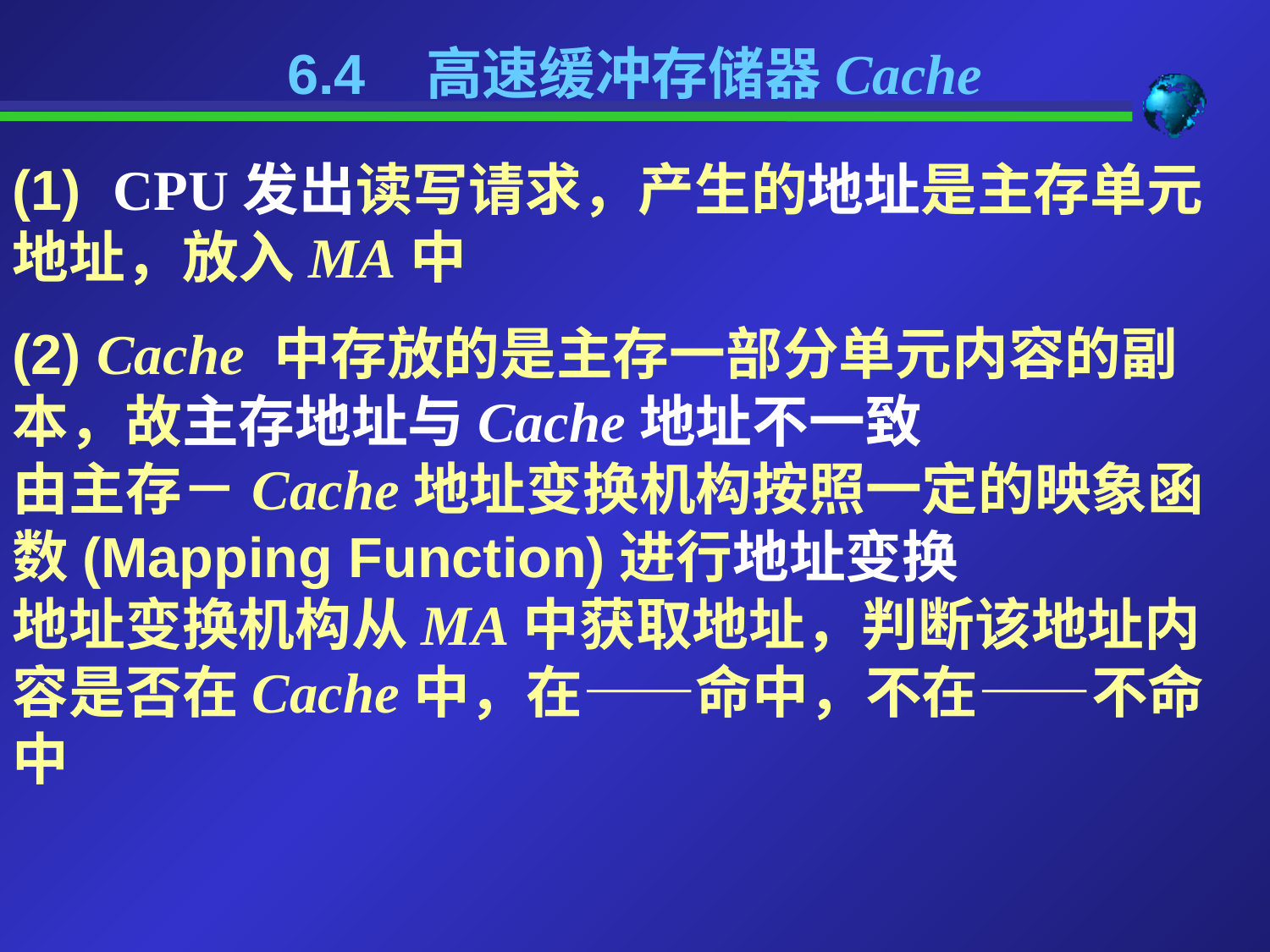

6.4   高速缓冲存储器Cache
(1)  CPU发出读写请求，产生的地址是主存单元地址，放入MA中
(2) Cache 中存放的是主存一部分单元内容的副本，故主存地址与Cache地址不一致
由主存－Cache地址变换机构按照一定的映象函数(Mapping Function)进行地址变换
地址变换机构从MA中获取地址，判断该地址内容是否在Cache中，在——命中，不在——不命中
56